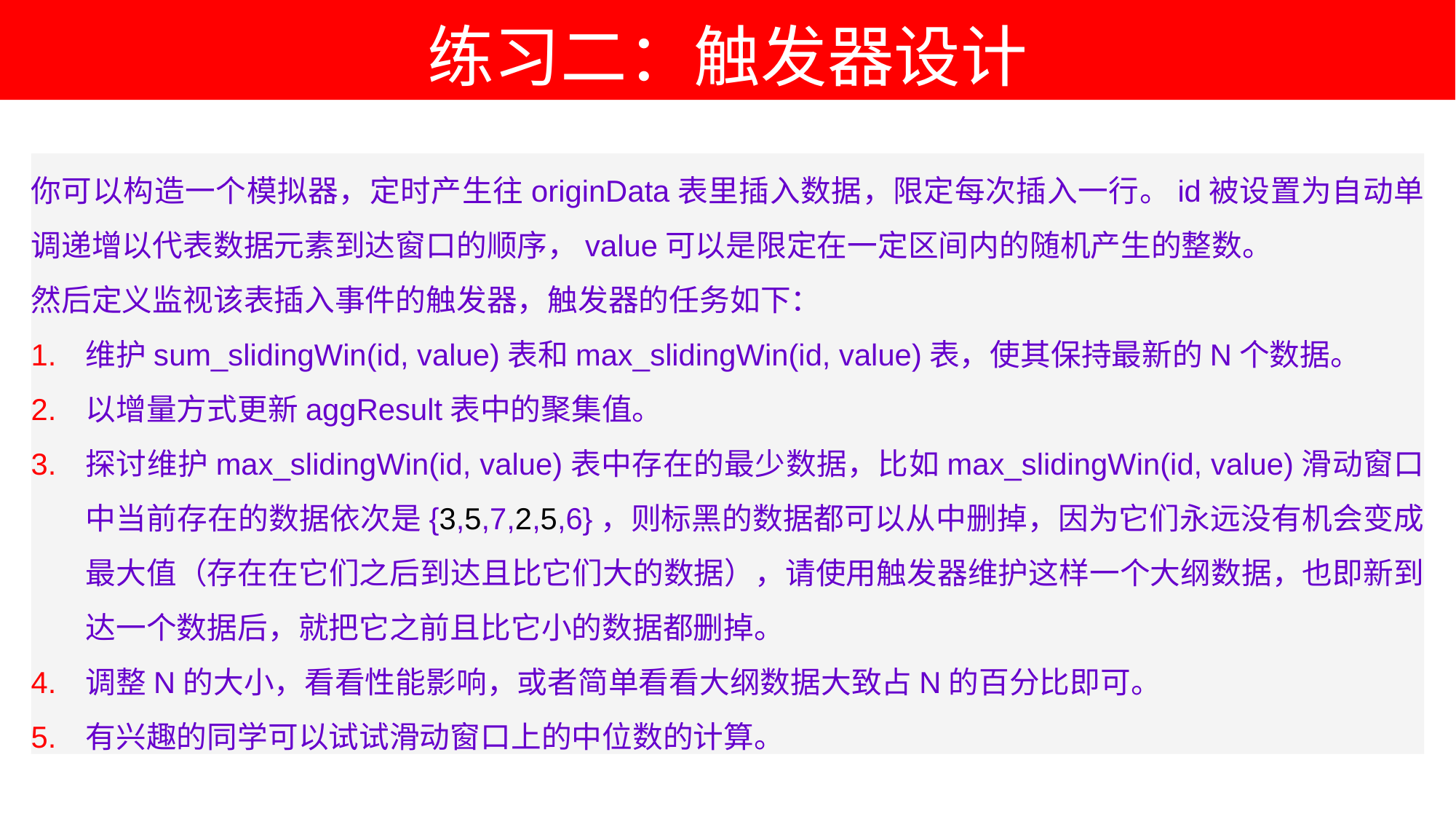

# 练习二：触发器设计
你可以构造一个模拟器，定时产生往originData表里插入数据，限定每次插入一行。id被设置为自动单调递增以代表数据元素到达窗口的顺序，value可以是限定在一定区间内的随机产生的整数。
然后定义监视该表插入事件的触发器，触发器的任务如下：
维护sum_slidingWin(id, value)表和max_slidingWin(id, value)表，使其保持最新的N个数据。
以增量方式更新aggResult表中的聚集值。
探讨维护max_slidingWin(id, value)表中存在的最少数据，比如max_slidingWin(id, value)滑动窗口中当前存在的数据依次是{3,5,7,2,5,6}，则标黑的数据都可以从中删掉，因为它们永远没有机会变成最大值（存在在它们之后到达且比它们大的数据），请使用触发器维护这样一个大纲数据，也即新到达一个数据后，就把它之前且比它小的数据都删掉。
调整N的大小，看看性能影响，或者简单看看大纲数据大致占N的百分比即可。
有兴趣的同学可以试试滑动窗口上的中位数的计算。